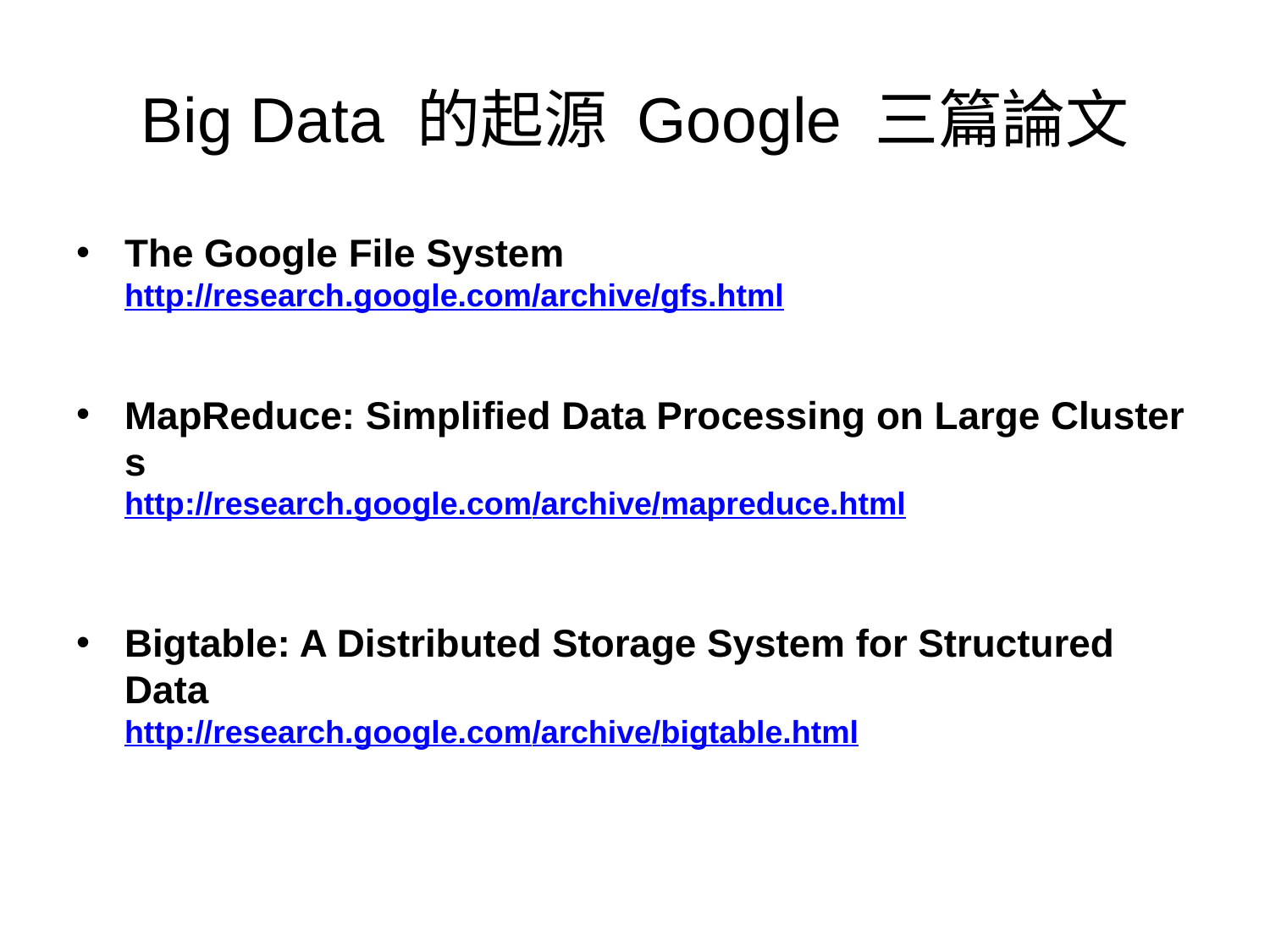

# Big Data 的起源 Google 三篇論文
The Google File System
http://research.google.com/archive/gfs.html

MapReduce: Simplified Data Processing on Large Clusters
http://research.google.com/archive/mapreduce.html

Bigtable: A Distributed Storage System for Structured Data
http://research.google.com/archive/bigtable.html